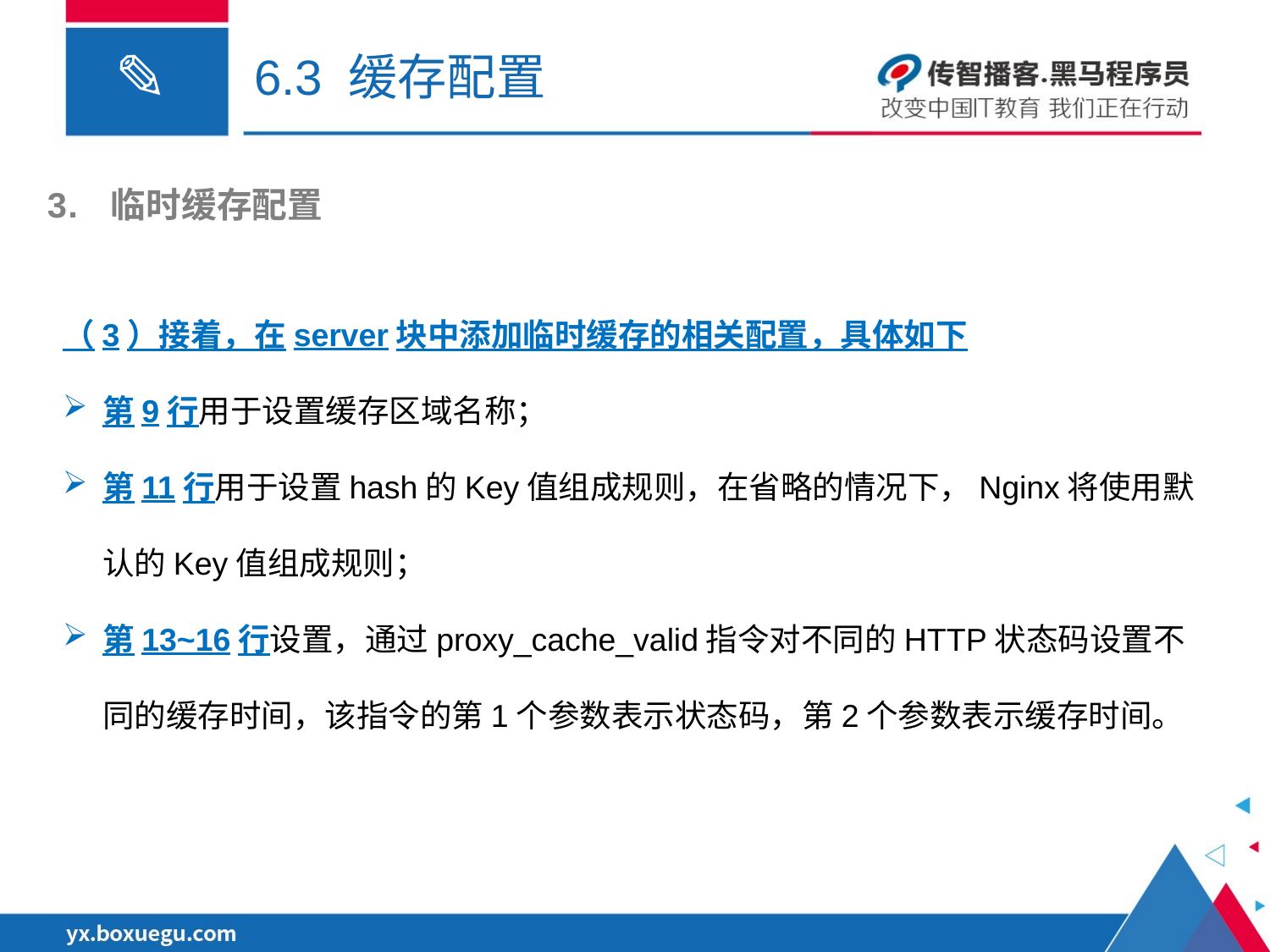

# 6.3 缓存配置
临时缓存配置
（3）接着，在server块中添加临时缓存的相关配置，具体如下
第9行用于设置缓存区域名称；
第11行用于设置hash的Key值组成规则，在省略的情况下，Nginx将使用默认的Key值组成规则；
第13~16行设置，通过proxy_cache_valid指令对不同的HTTP状态码设置不同的缓存时间，该指令的第1个参数表示状态码，第2个参数表示缓存时间。